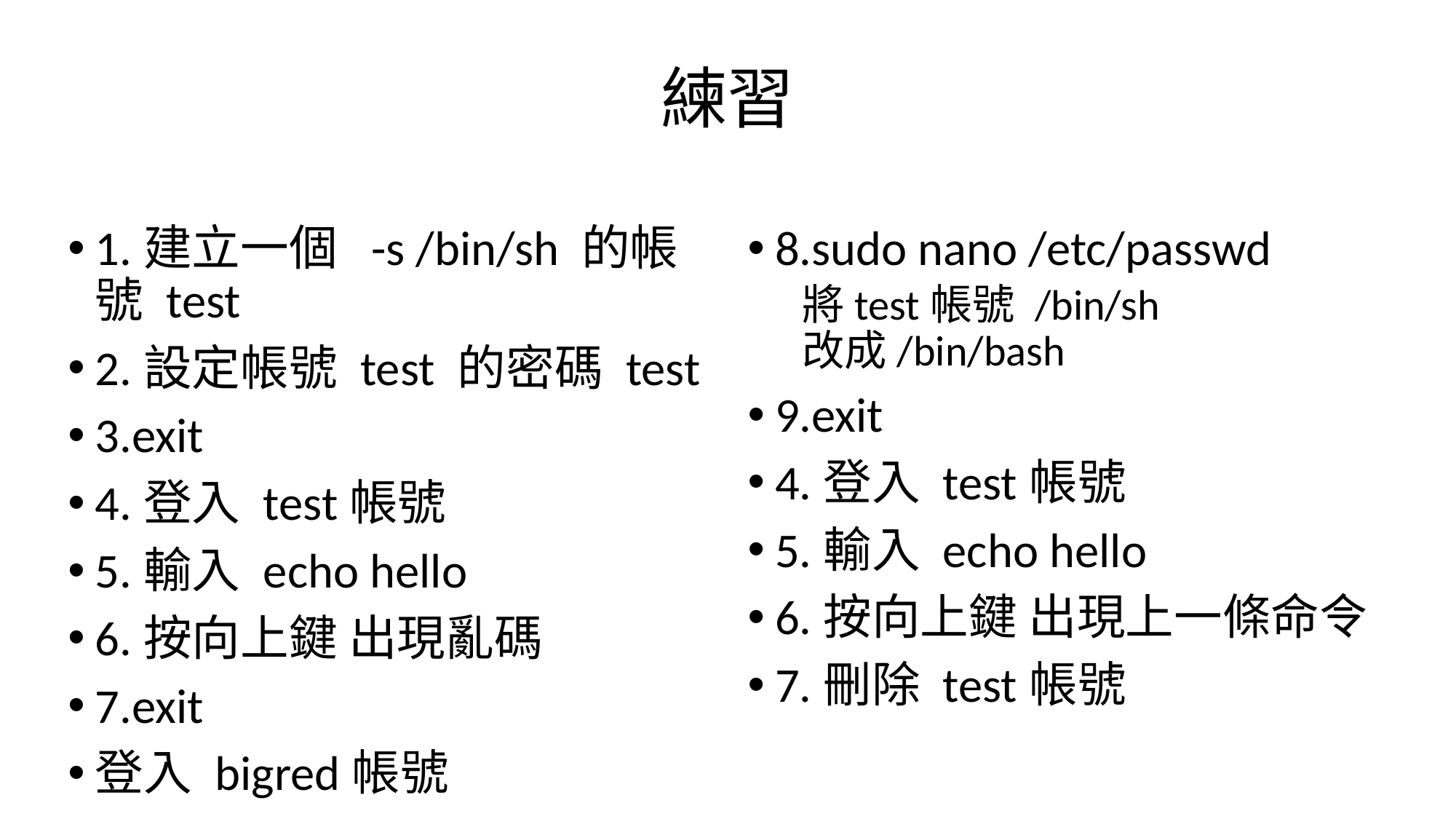

# 練習
1.建立一個  -s /bin/sh 的帳號 test
2.設定帳號 test 的密碼 test
3.exit
4.登入 test帳號
5.輸入 echo hello
6.按向上鍵 出現亂碼
7.exit
登入 bigred帳號

8.sudo nano /etc/passwd
將test帳號 /bin/sh  改成/bin/bash
9.exit
4.登入 test帳號
5.輸入 echo hello
6.按向上鍵 出現上一條命令
7.刪除 test帳號